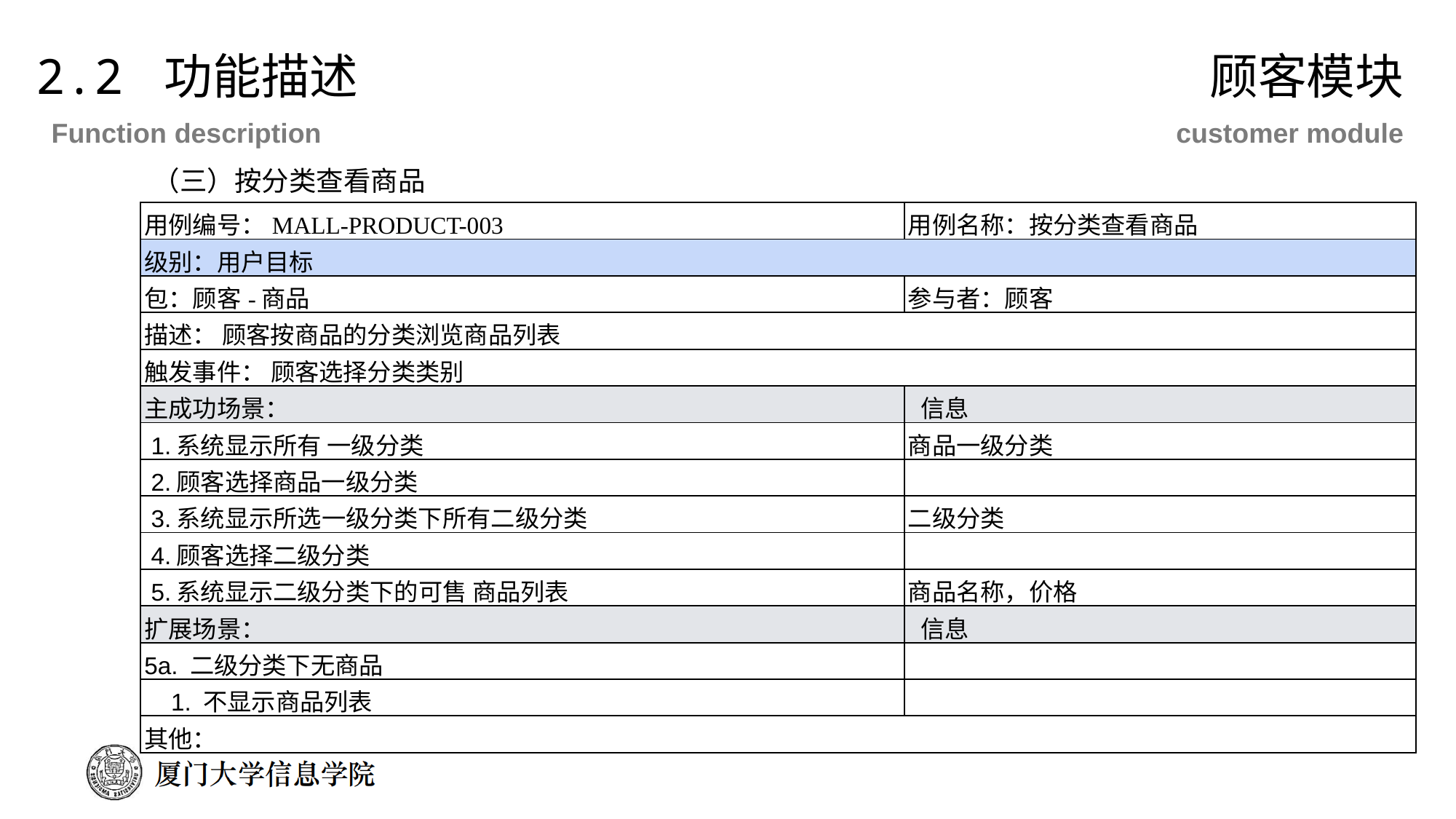

2.2 功能描述
顾客模块
Function description
customer module
（三）按分类查看商品
| 用例编号：MALL-PRODUCT-003 | 用例名称：按分类查看商品 |
| --- | --- |
| 级别：用户目标 |  |
| 包：顾客-商品 | 参与者：顾客 |
| 描述： 顾客按商品的分类浏览商品列表 |  |
| 触发事件： 顾客选择分类类别 |  |
| 主成功场景： | 信息 |
| 1.系统显示所有 一级分类 | 商品一级分类 |
| 2.顾客选择商品一级分类 |  |
| 3.系统显示所选一级分类下所有二级分类 | 二级分类 |
| 4.顾客选择二级分类 |  |
| 5.系统显示二级分类下的可售 商品列表 | 商品名称，价格 |
| 扩展场景： | 信息 |
| 5a. 二级分类下无商品 |  |
| 1. 不显示商品列表 |  |
| 其他： |  |